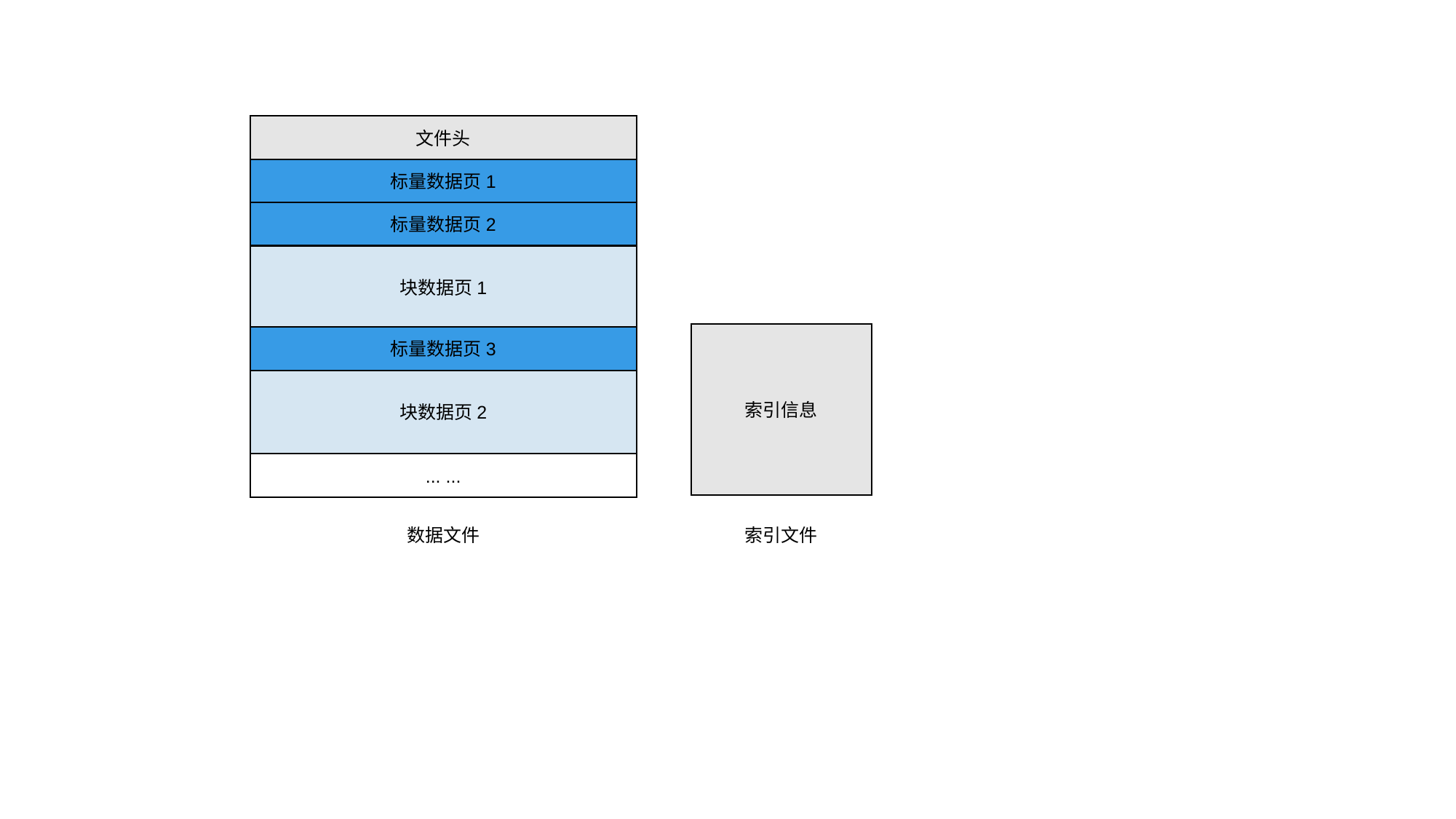

文件头
标量数据页1
标量数据页2
块数据页1
索引信息
标量数据页3
块数据页2
... ...
数据文件
索引文件